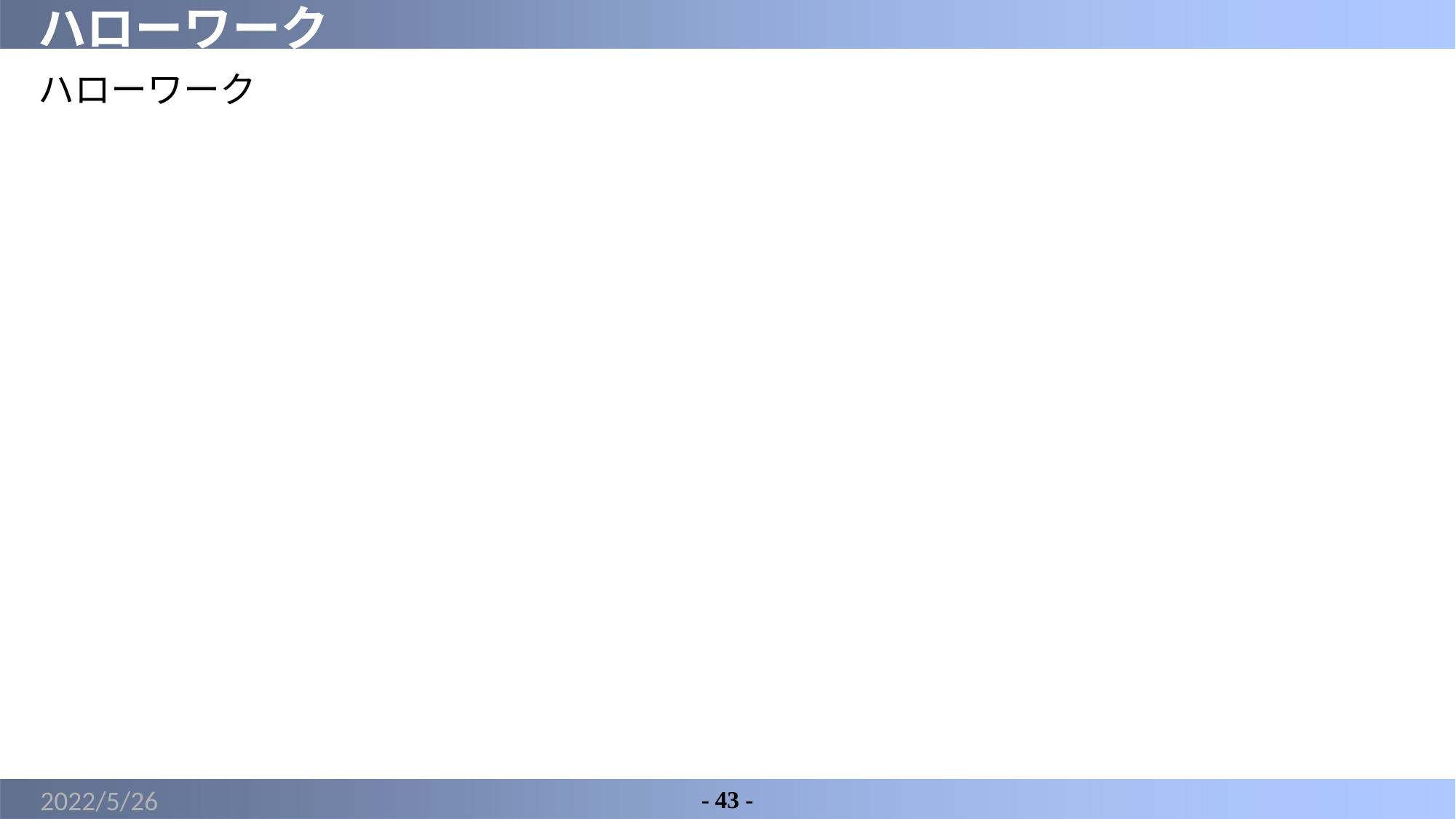

# ハローワーク
ハローワーク
2022/5/26
- 43 -